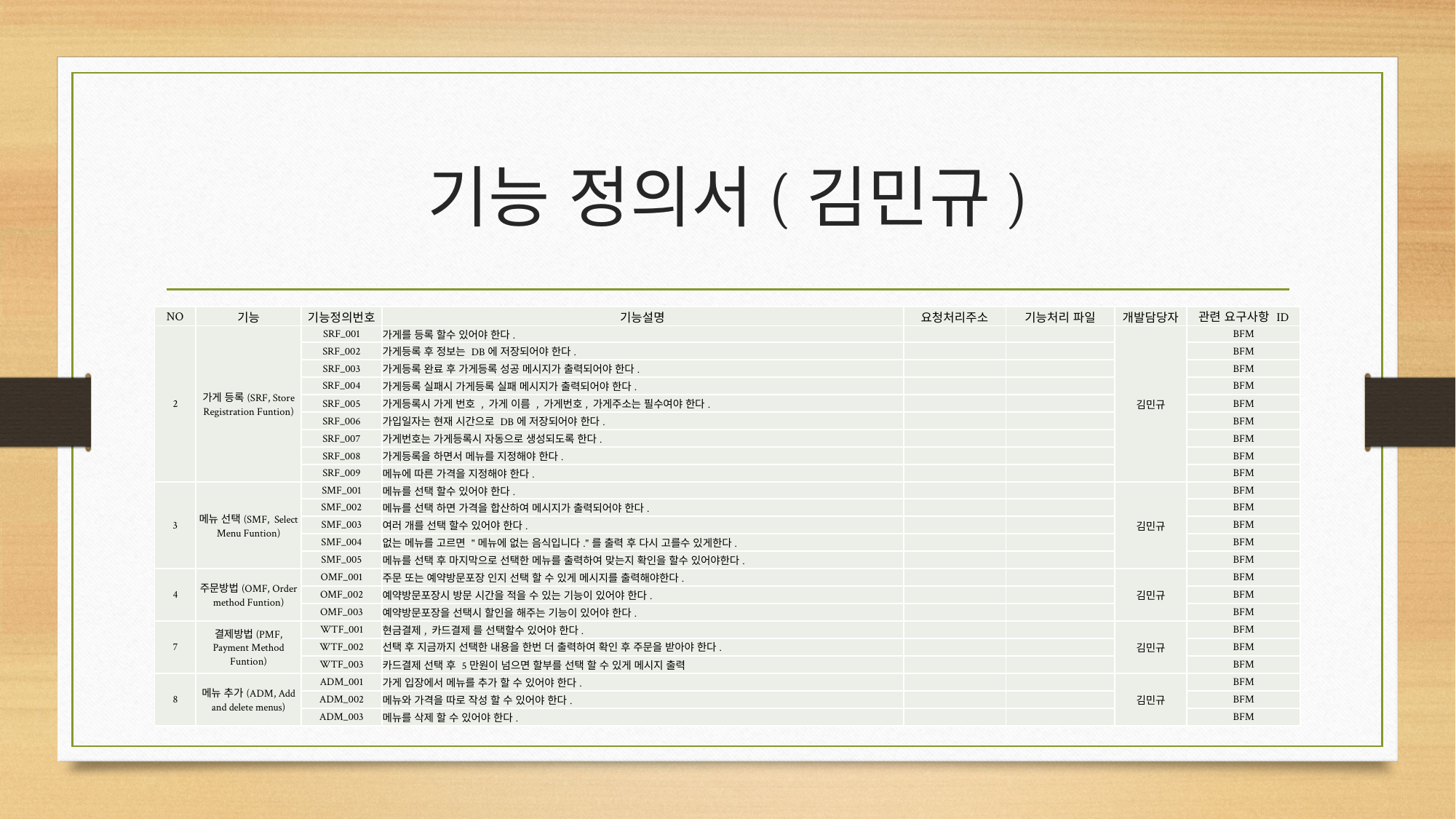

# 기능 정의서(김민규)
| NO | 기능 | 기능정의번호 | 기능설명 | 요청처리주소 | 기능처리 파일 | 개발담당자 | 관련 요구사항 ID |
| --- | --- | --- | --- | --- | --- | --- | --- |
| 2 | 가게 등록(SRF, Store Registration Funtion) | SRF\_001 | 가게를 등록 할수 있어야 한다. |  |  | 김민규 | BFM |
|  |  | SRF\_002 | 가게등록 후 정보는 DB에 저장되어야 한다. |  |  |  | BFM |
|  |  | SRF\_003 | 가게등록 완료 후 가게등록 성공 메시지가 출력되어야 한다. |  |  |  | BFM |
|  |  | SRF\_004 | 가게등록 실패시 가게등록 실패 메시지가 출력되어야 한다. |  |  |  | BFM |
|  |  | SRF\_005 | 가게등록시 가게 번호 , 가게 이름 , 가게번호, 가게주소는 필수여야 한다. |  |  |  | BFM |
|  |  | SRF\_006 | 가입일자는 현재 시간으로 DB에 저장되어야 한다. |  |  |  | BFM |
|  |  | SRF\_007 | 가게번호는 가게등록시 자동으로 생성되도록 한다. |  |  |  | BFM |
|  |  | SRF\_008 | 가게등록을 하면서 메뉴를 지정해야 한다. |  |  |  | BFM |
|  |  | SRF\_009 | 메뉴에 따른 가격을 지정해야 한다. |  |  |  | BFM |
| 3 | 메뉴 선택(SMF, Select Menu Funtion) | SMF\_001 | 메뉴를 선택 할수 있어야 한다. |  |  | 김민규 | BFM |
|  |  | SMF\_002 | 메뉴를 선택 하면 가격을 합산하여 메시지가 출력되어야 한다. |  |  |  | BFM |
|  |  | SMF\_003 | 여러 개를 선택 할수 있어야 한다. |  |  |  | BFM |
|  |  | SMF\_004 | 없는 메뉴를 고르면 "메뉴에 없는 음식입니다."를 출력 후 다시 고를수 있게한다. |  |  |  | BFM |
|  |  | SMF\_005 | 메뉴를 선택 후 마지막으로 선택한 메뉴를 출력하여 맞는지 확인을 할수 있어야한다. |  |  |  | BFM |
| 4 | 주문방법(OMF, Order method Funtion) | OMF\_001 | 주문 또는 예약방문포장 인지 선택 할 수 있게 메시지를 출력해야한다. |  |  | 김민규 | BFM |
|  |  | OMF\_002 | 예약방문포장시 방문 시간을 적을 수 있는 기능이 있어야 한다. |  |  |  | BFM |
|  |  | OMF\_003 | 예약방문포장을 선택시 할인을 해주는 기능이 있어야 한다. |  |  |  | BFM |
| 7 | 결제방법(PMF, Payment Method Funtion) | WTF\_001 | 현금결제, 카드결제 를 선택할수 있어야 한다. |  |  | 김민규 | BFM |
|  |  | WTF\_002 | 선택 후 지금까지 선택한 내용을 한번 더 출력하여 확인 후 주문을 받아야 한다. |  |  |  | BFM |
|  |  | WTF\_003 | 카드결제 선택 후 5만원이 넘으면 할부를 선택 할 수 있게 메시지 출력 |  |  |  | BFM |
| 8 | 메뉴 추가(ADM, Add and delete menus) | ADM\_001 | 가게 입장에서 메뉴를 추가 할 수 있어야 한다. |  |  | 김민규 | BFM |
|  |  | ADM\_002 | 메뉴와 가격을 따로 작성 할 수 있어야 한다. |  |  |  | BFM |
|  |  | ADM\_003 | 메뉴를 삭제 할 수 있어야 한다. |  |  |  | BFM |